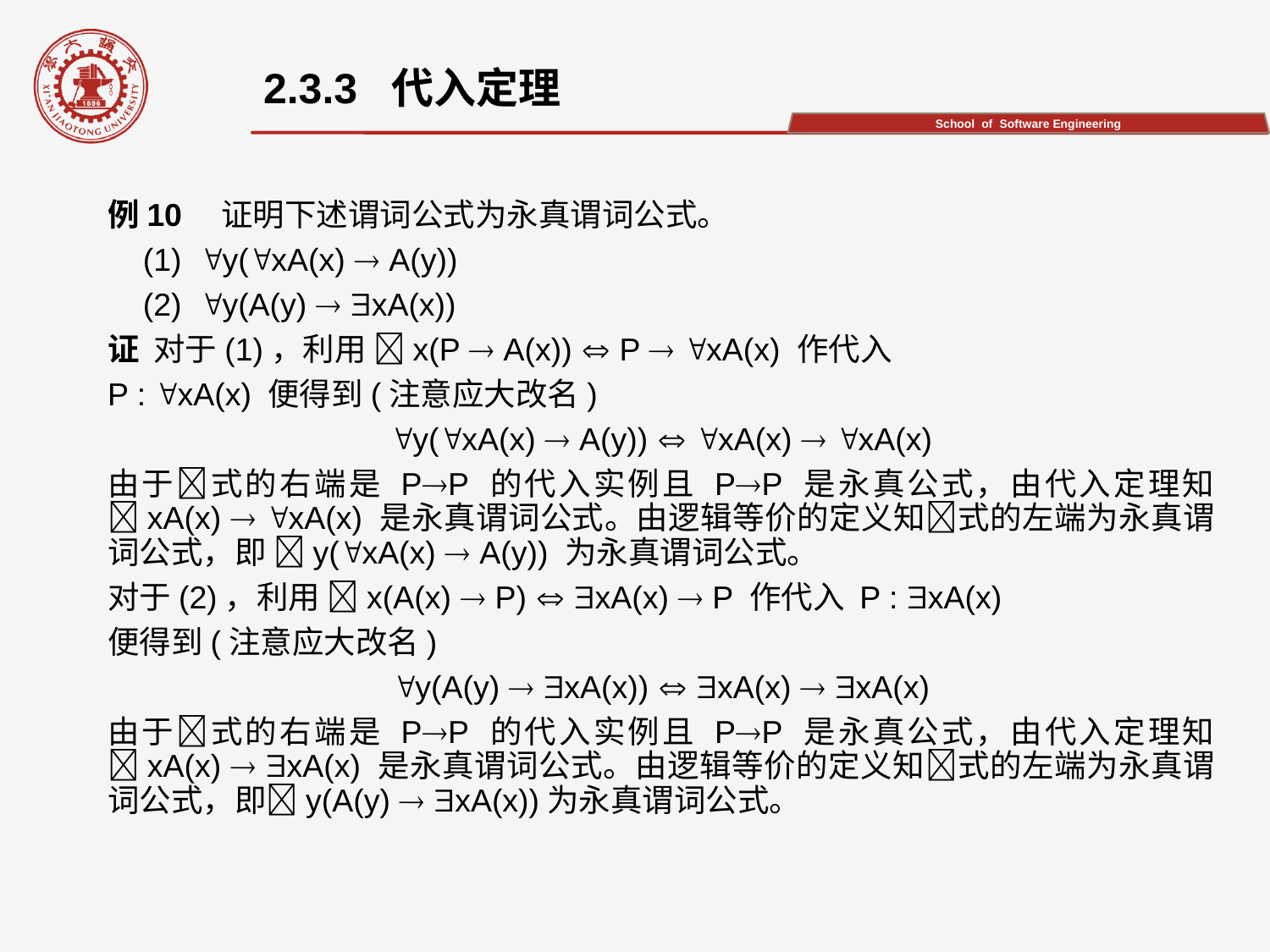

2.3.3  代入定理

例10　证明下述谓词公式为永真谓词公式。
    (1)  ∀y(∀xA(x) → A(y))
    (2)  ∀y(A(y) → ∃xA(x))
证  对于(1)，利用 ∀x(P → A(x)) ⇔ P → ∀xA(x) 作代入
P : ∀xA(x) 便得到(注意应大改名)
 ∀y(∀xA(x) → A(y)) ⇔ ∀xA(x) → ∀xA(x)
由于⇔式的右端是 P→P 的代入实例且 P→P 是永真公式，由代入定理知 ∀xA(x) → ∀xA(x) 是永真谓词公式。由逻辑等价的定义知⇔式的左端为永真谓词公式，即 ∀y(∀xA(x) → A(y)) 为永真谓词公式。
对于(2)，利用 ∀x(A(x) → P) ⇔ ∃xA(x) → P 作代入 P : ∃xA(x)
便得到(注意应大改名)
 ∀y(A(y) → ∃xA(x)) ⇔ ∃xA(x) → ∃xA(x)
由于⇔式的右端是 P→P 的代入实例且 P→P 是永真公式，由代入定理知 ∃xA(x) → ∃xA(x) 是永真谓词公式。由逻辑等价的定义知⇔式的左端为永真谓词公式，即∀y(A(y) → ∃xA(x))为永真谓词公式。